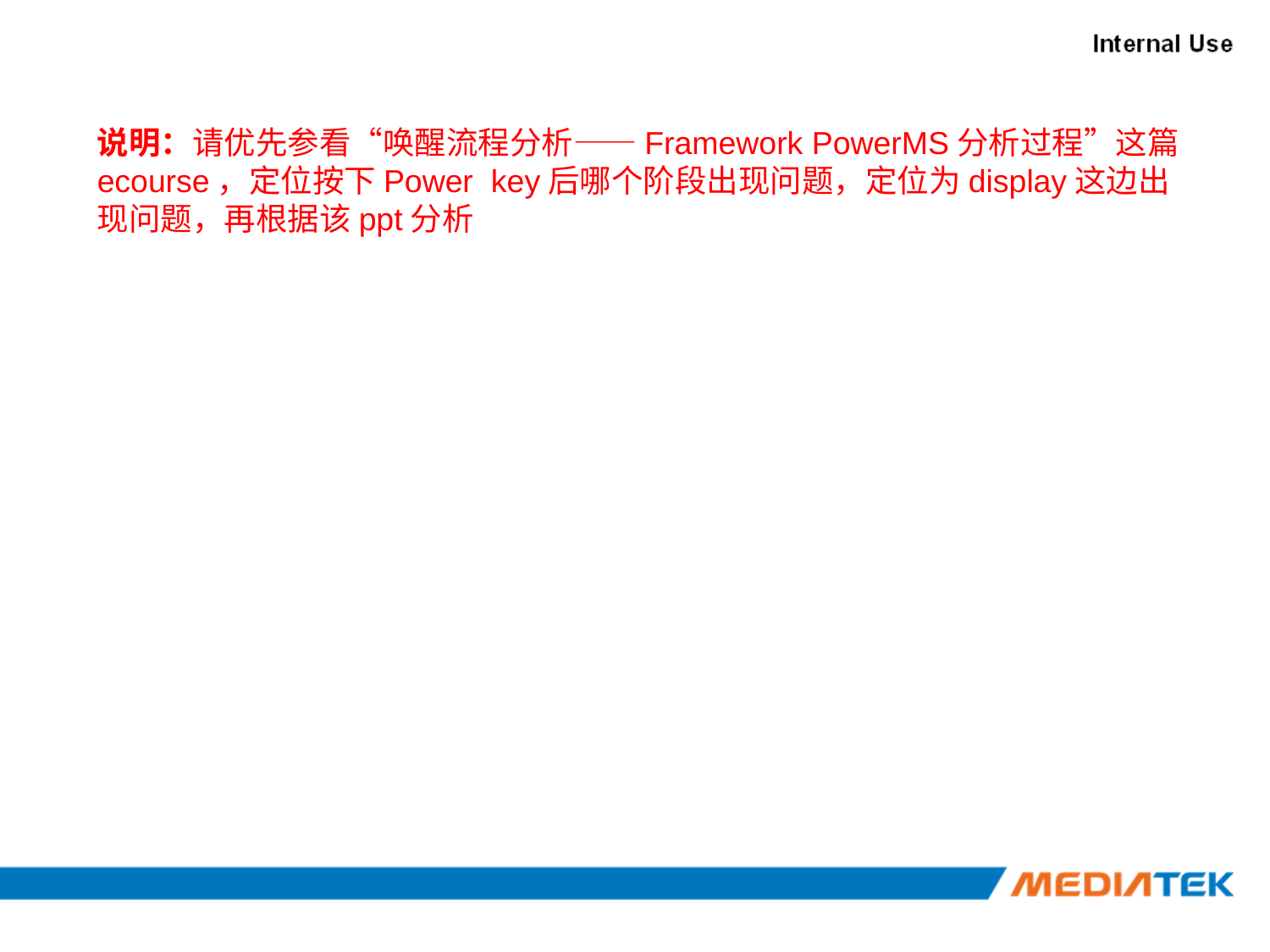

说明：请优先参看“唤醒流程分析——Framework PowerMS分析过程”这篇ecourse，定位按下Power  key后哪个阶段出现问题，定位为display这边出现问题，再根据该ppt分析